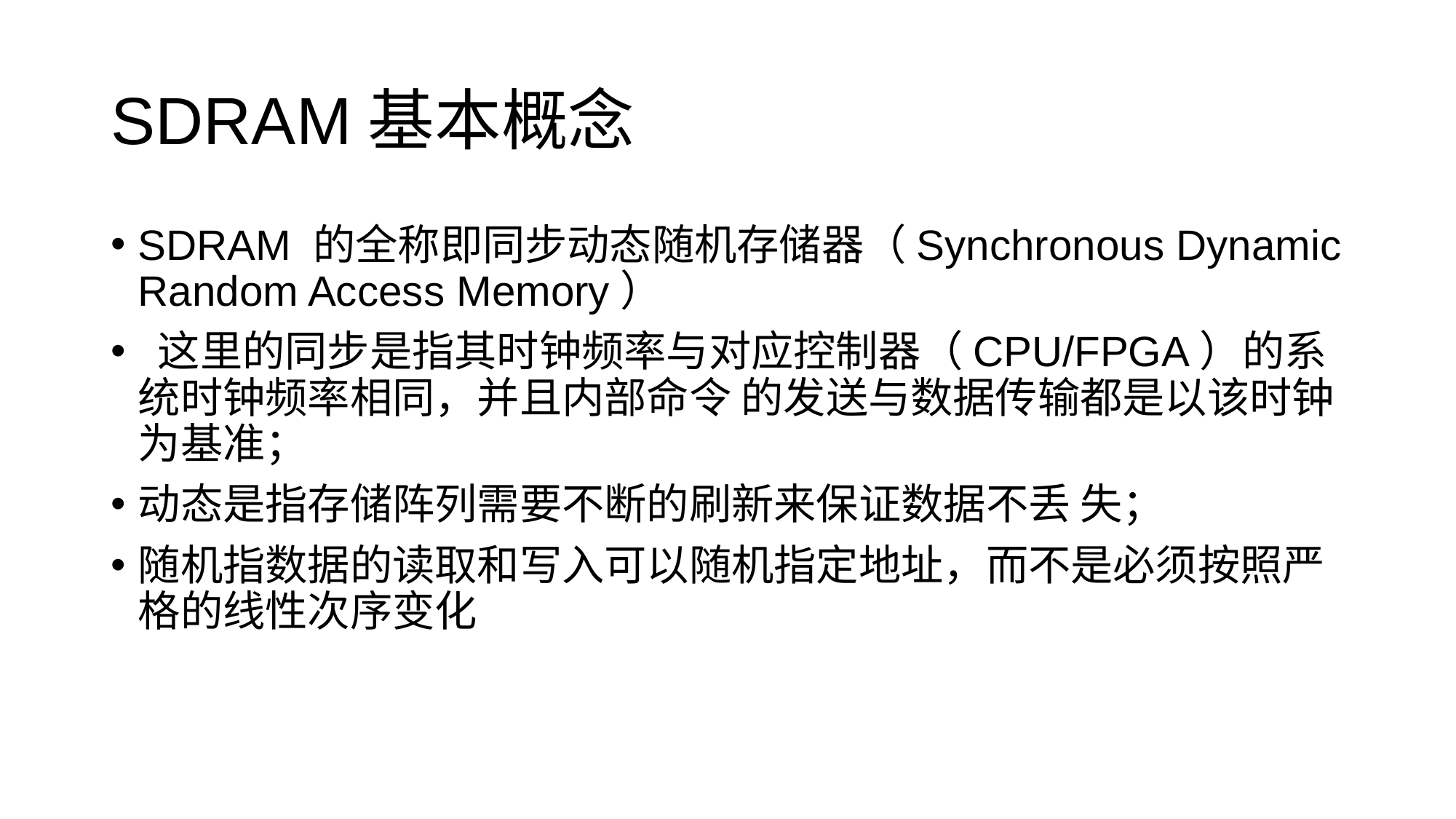

# SDRAM基本概念
SDRAM 的全称即同步动态随机存储器（Synchronous Dynamic Random Access Memory）
 这里的同步是指其时钟频率与对应控制器（CPU/FPGA）的系统时钟频率相同，并且内部命令 的发送与数据传输都是以该时钟为基准；
动态是指存储阵列需要不断的刷新来保证数据不丢 失；
随机指数据的读取和写入可以随机指定地址，而不是必须按照严格的线性次序变化